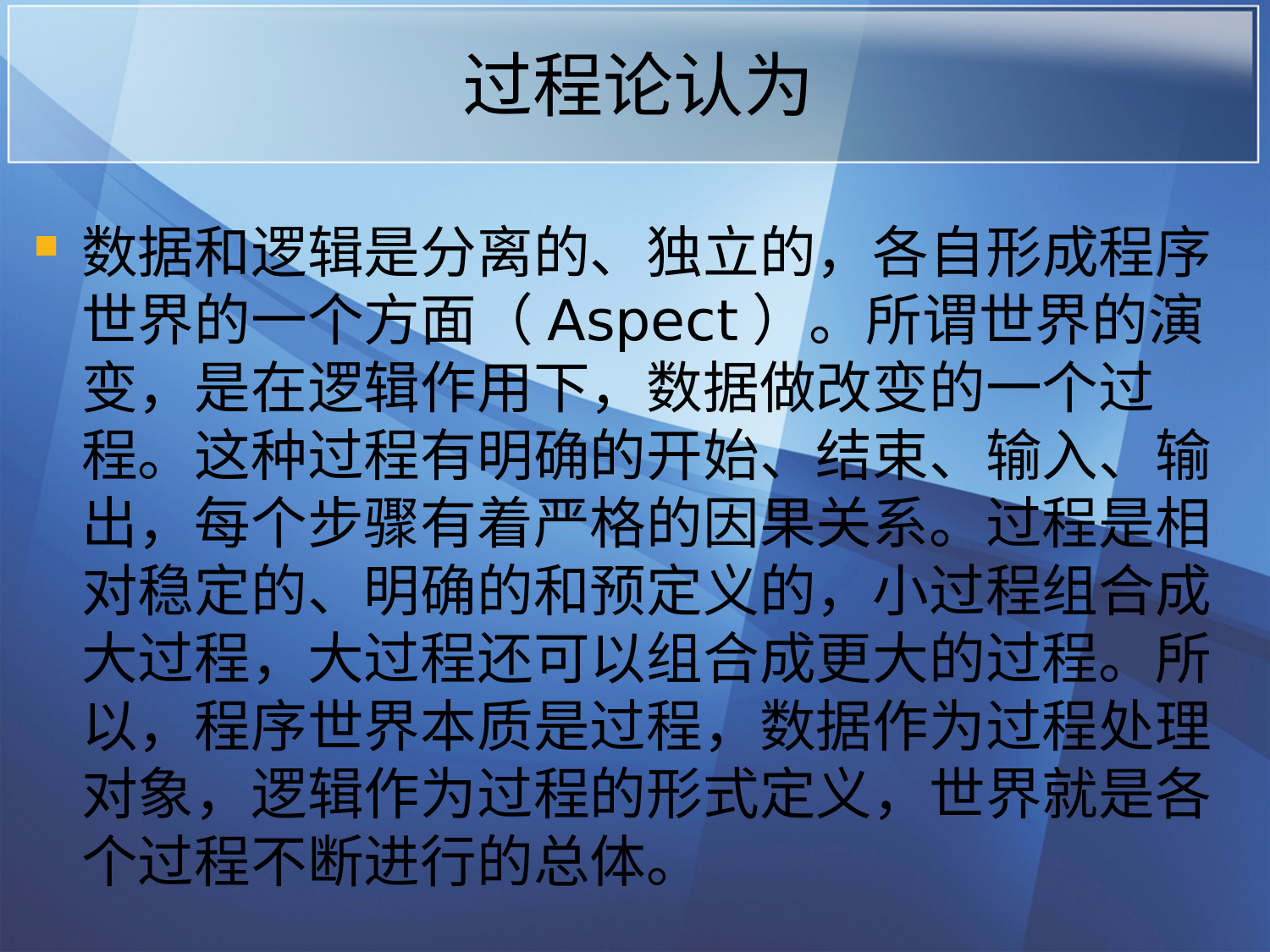

# 过程论认为
数据和逻辑是分离的、独立的，各自形成程序世界的一个方面（Aspect）。所谓世界的演变，是在逻辑作用下，数据做改变的一个过程。这种过程有明确的开始、结束、输入、输出，每个步骤有着严格的因果关系。过程是相对稳定的、明确的和预定义的，小过程组合成大过程，大过程还可以组合成更大的过程。所以，程序世界本质是过程，数据作为过程处理对象，逻辑作为过程的形式定义，世界就是各个过程不断进行的总体。